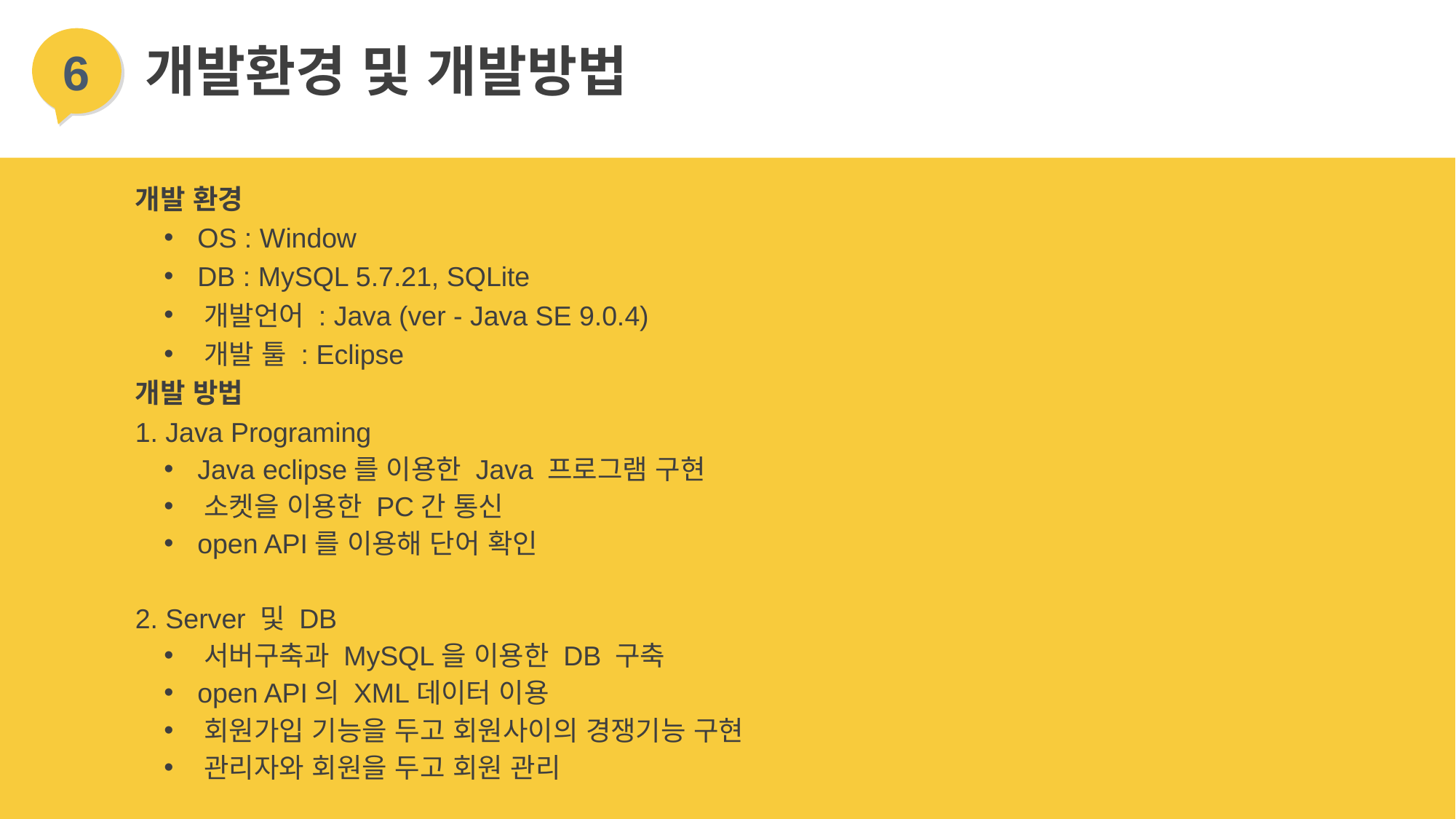

6

개발환경 및 개발방법
개발 환경
 OS : Window
 DB : MySQL 5.7.21, SQLite
 개발언어 : Java (ver - Java SE 9.0.4)
 개발 툴 : Eclipse
개발 방법
 Java Programing
 Java eclipse를 이용한 Java 프로그램 구현
 소켓을 이용한 PC간 통신
 open API를 이용해 단어 확인

 Server 및 DB
 서버구축과 MySQL을 이용한 DB 구축
 open API의 XML데이터 이용
 회원가입 기능을 두고 회원사이의 경쟁기능 구현
 관리자와 회원을 두고 회원 관리